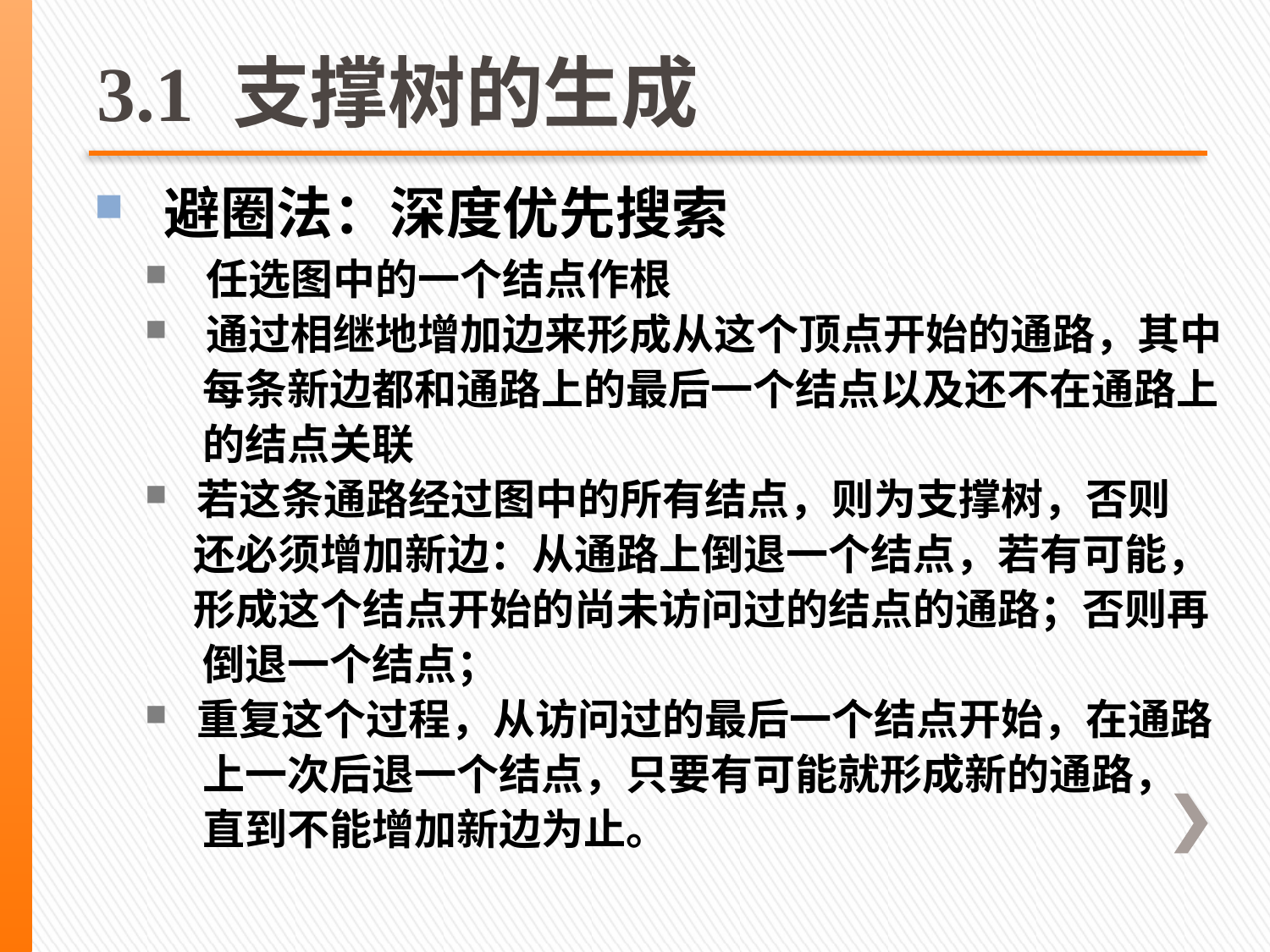

# 3.1 支撑树的生成
  避圈法：深度优先搜索
   任选图中的一个结点作根
   通过相继地增加边来形成从这个顶点开始的通路，其中
     每条新边都和通路上的最后一个结点以及还不在通路上
     的结点关联
  若这条通路经过图中的所有结点，则为支撑树，否则
    还必须增加新边：从通路上倒退一个结点，若有可能，
    形成这个结点开始的尚未访问过的结点的通路；否则再
     倒退一个结点；
  重复这个过程，从访问过的最后一个结点开始，在通路
     上一次后退一个结点，只要有可能就形成新的通路，
     直到不能增加新边为止。